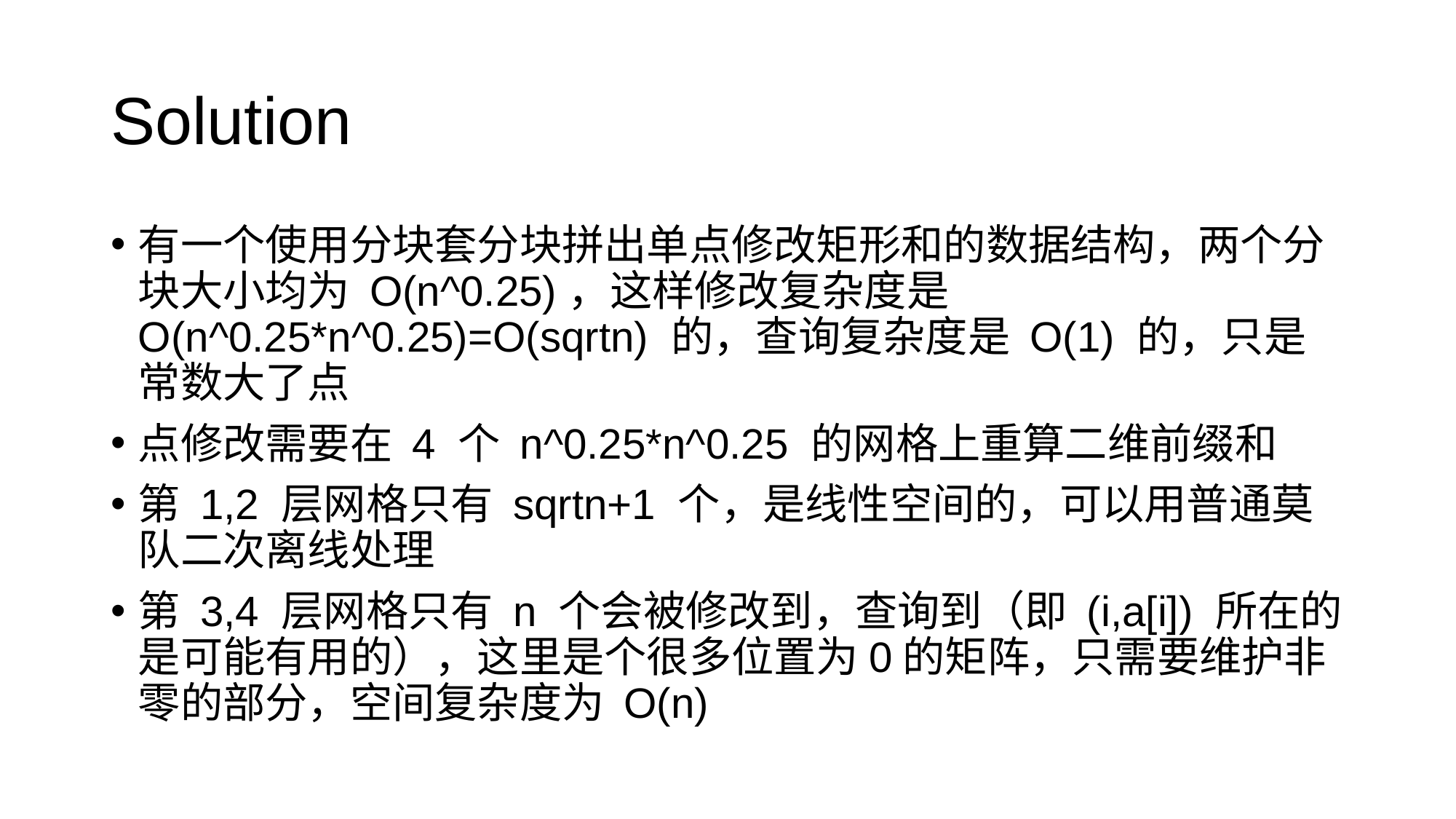

# Solution
有一个使用分块套分块拼出单点修改矩形和的数据结构，两个分块大小均为 O(n^0.25)，这样修改复杂度是 O(n^0.25*n^0.25)=O(sqrtn) 的，查询复杂度是 O(1) 的，只是常数大了点
点修改需要在 4 个 n^0.25*n^0.25 的网格上重算二维前缀和
第 1,2 层网格只有 sqrtn+1 个，是线性空间的，可以用普通莫队二次离线处理
第 3,4 层网格只有 n 个会被修改到，查询到（即 (i,a[i]) 所在的是可能有用的），这里是个很多位置为0的矩阵，只需要维护非零的部分，空间复杂度为 O(n)